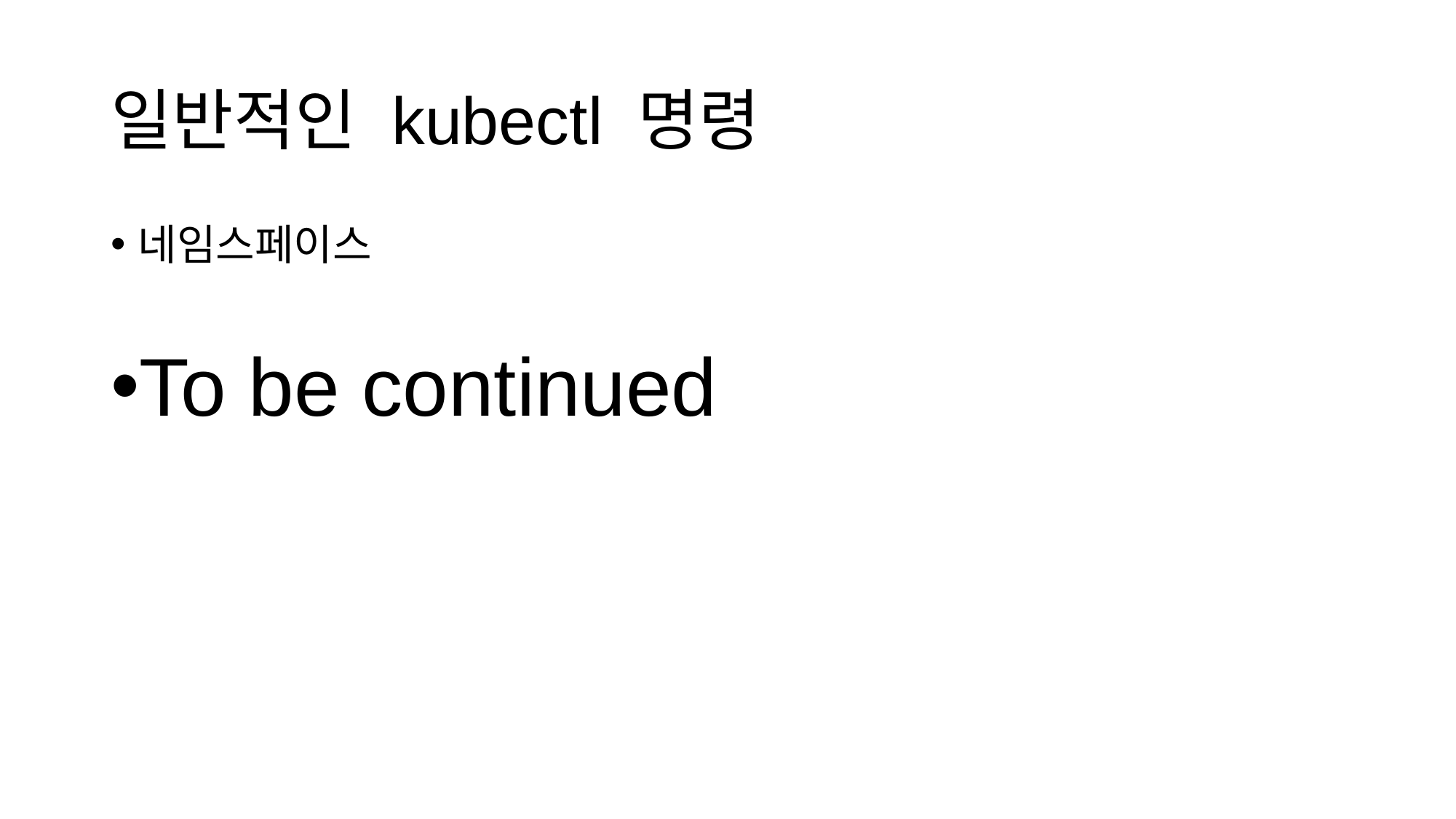

# 일반적인 kubectl 명령
네임스페이스

To be continued